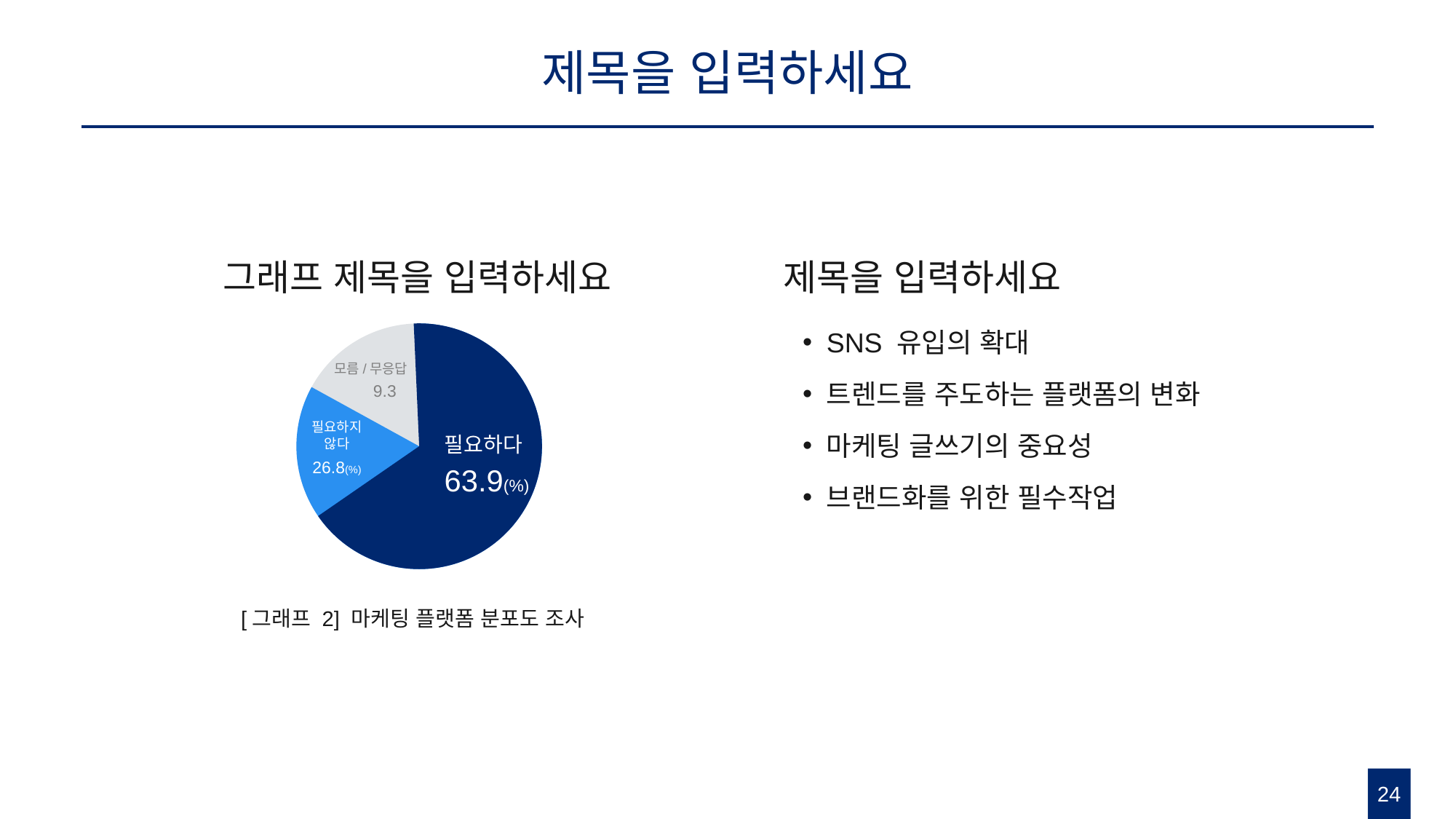

# 제목을 입력하세요
그래프 제목을 입력하세요
제목을 입력하세요
SNS 유입의 확대
트렌드를 주도하는 플랫폼의 변화
마케팅 글쓰기의 중요성
브랜드화를 위한 필수작업

모름/무응답
9.3
필요하지
않다
필요하다
26.8(%)
63.9(%)
[그래프 2] 마케팅 플랫폼 분포도 조사